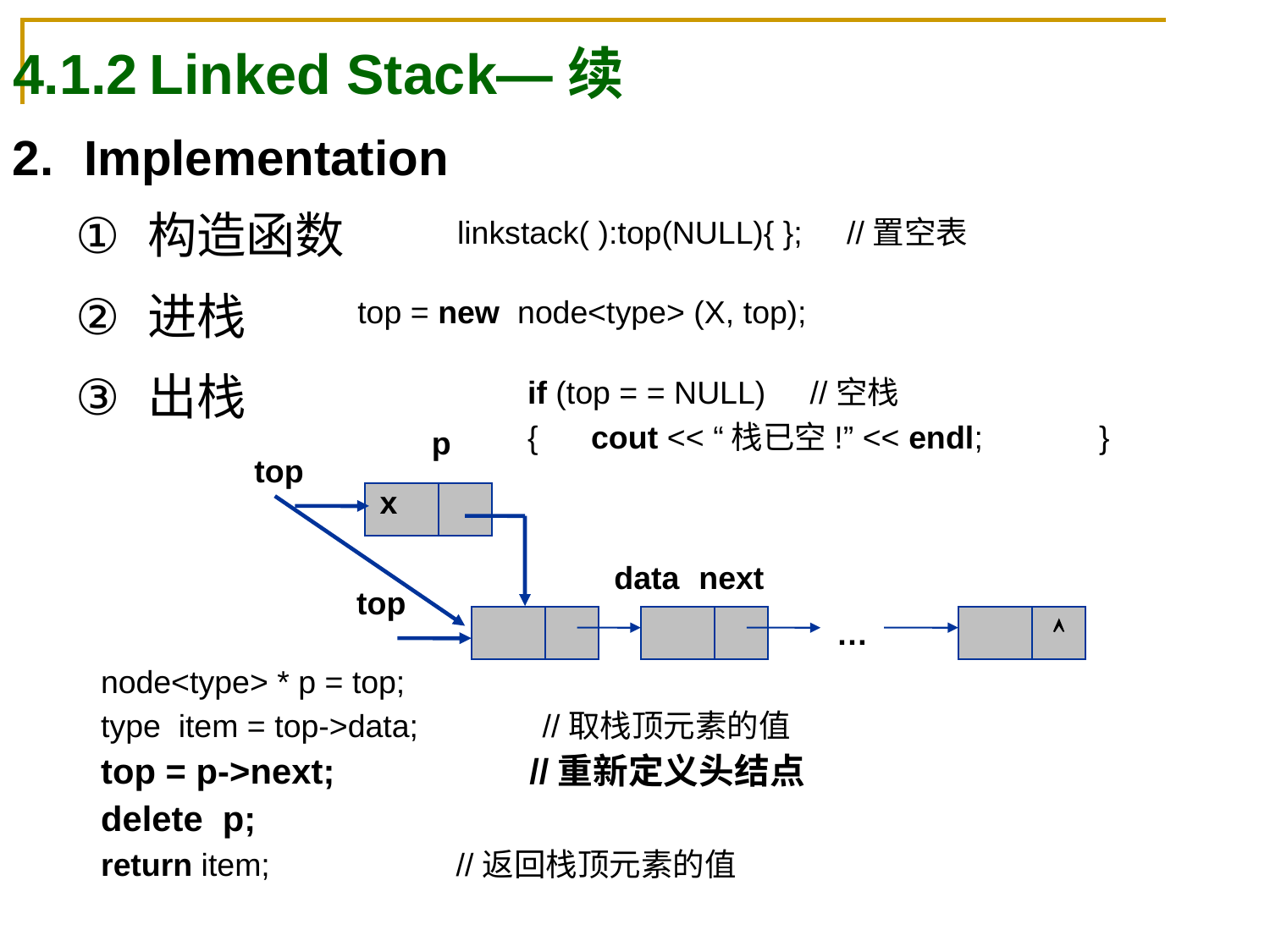

# 4.1.2 Linked Stack—续
Implementation
构造函数
linkstack( ):top(NULL){ };     //置空表
进栈
top = new  node<type> (X, top);
出栈
if (top = = NULL)     //空栈
{ 	cout << “栈已空!” << endl;	}
p
top
x

data
next

…

∧

top

	node<type> * p = top;
	type  item = top->data;              //取栈顶元素的值
	top = p->next;                    //重新定义头结点
	delete  p;
	return item;                     //返回栈顶元素的值